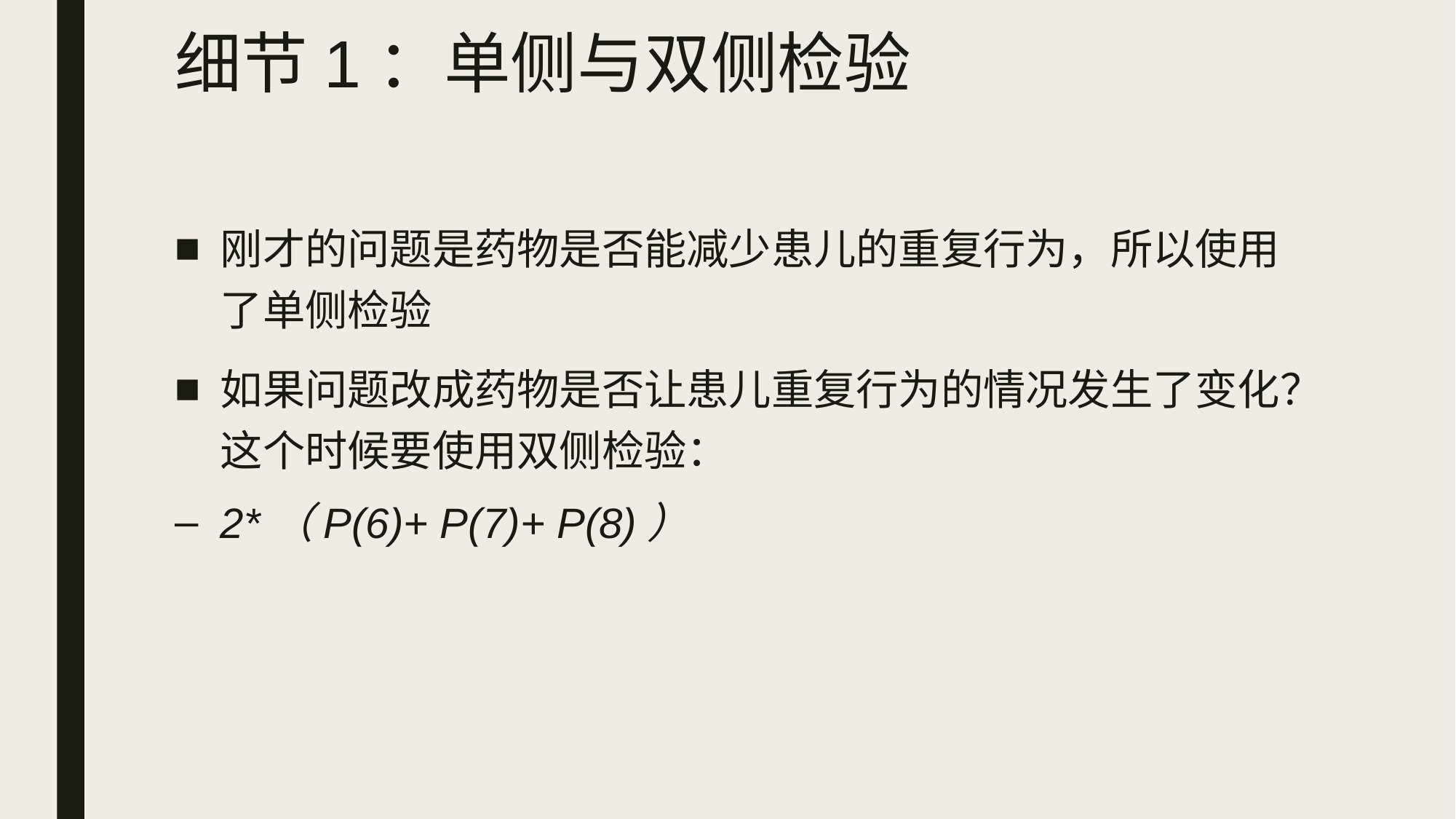

# 细节1：单侧与双侧检验
刚才的问题是药物是否能减少患儿的重复行为，所以使用了单侧检验
如果问题改成药物是否让患儿重复行为的情况发生了变化？这个时候要使用双侧检验：
2*（P(6)+ P(7)+ P(8)）